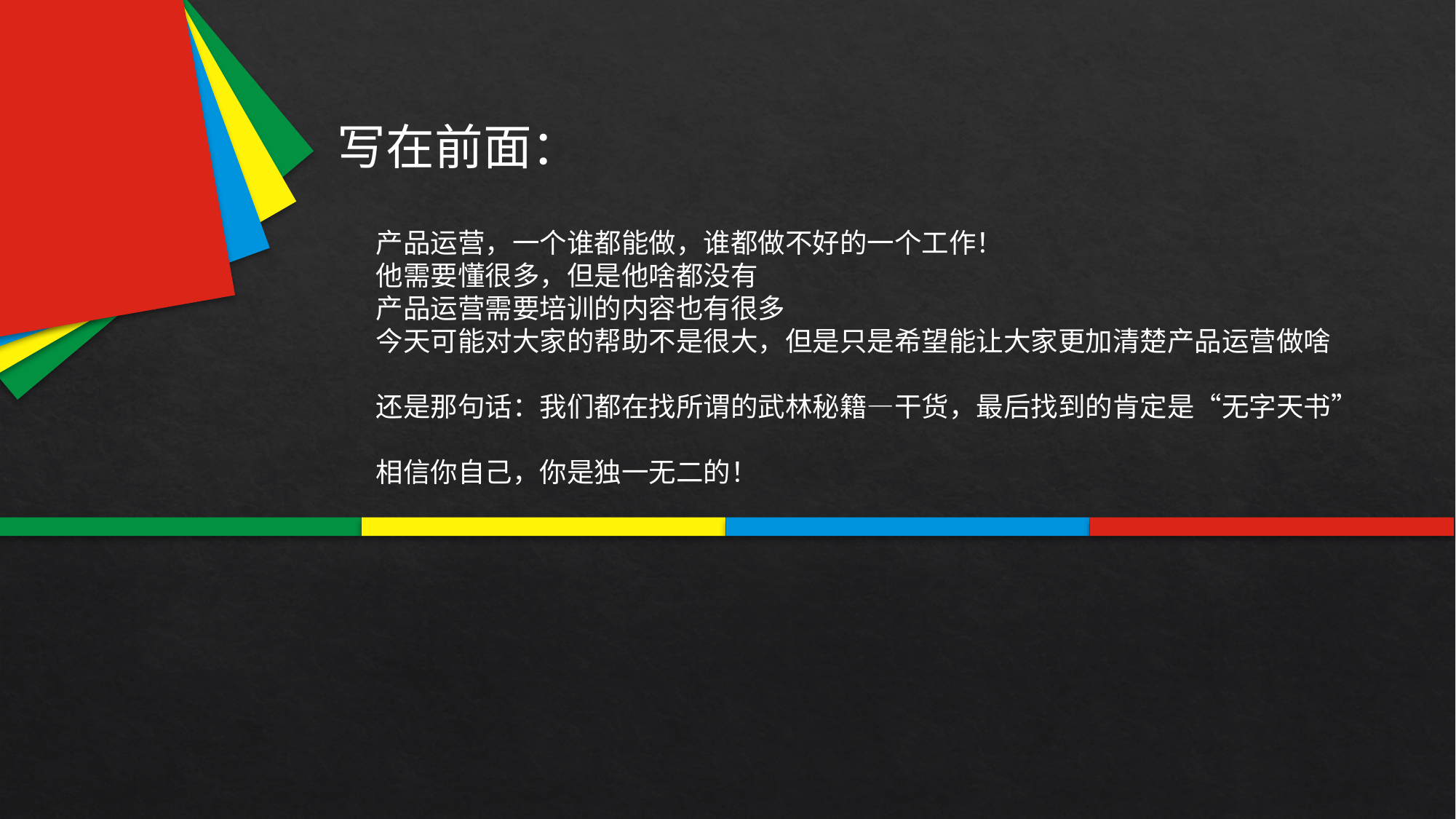

写在前面：
产品运营，一个谁都能做，谁都做不好的一个工作！
他需要懂很多，但是他啥都没有
产品运营需要培训的内容也有很多
今天可能对大家的帮助不是很大，但是只是希望能让大家更加清楚产品运营做啥

还是那句话：我们都在找所谓的武林秘籍—干货，最后找到的肯定是“无字天书”

相信你自己，你是独一无二的！